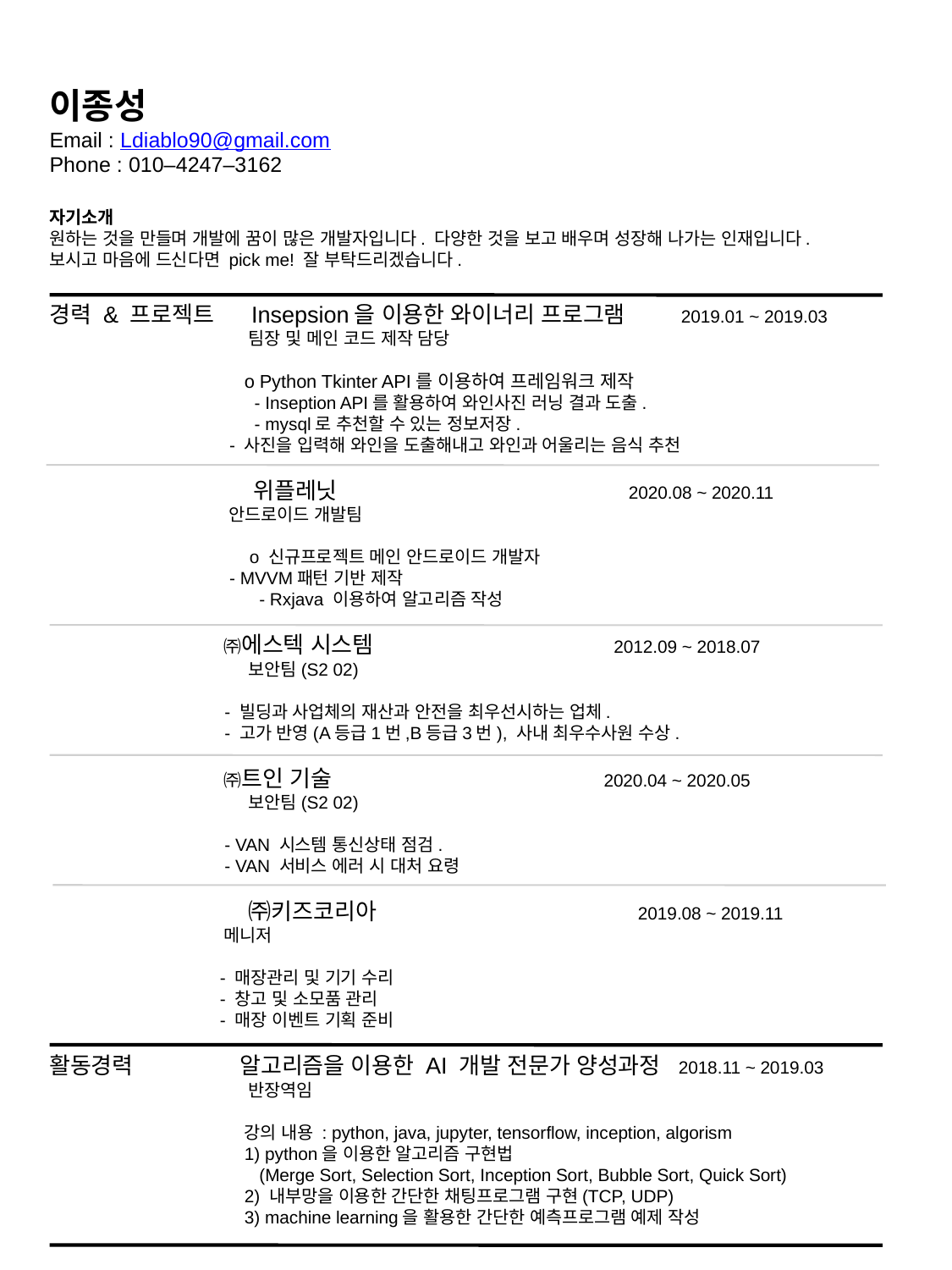

이종성
Email : Ldiablo90@gmail.com
Phone : 010–4247–3162

자기소개
원하는 것을 만들며 개발에 꿈이 많은 개발자입니다. 다양한 것을 보고 배우며 성장해 나가는 인재입니다.
보시고 마음에 드신다면 pick me! 잘 부탁드리겠습니다.

경력 & 프로젝트     Insepsion을 이용한 와이너리 프로그램        2019.01 ~ 2019.03
	              팀장 및 메인 코드 제작 담당

	              ο Python Tkinter API를 이용하여 프레임워크 제작
	                - Inseption API를 활용하여 와인사진 러닝 결과 도출.
	                - mysql로 추천할 수 있는 정보저장.
                                     - 사진을 입력해 와인을 도출해내고 와인과 어울리는 음식 추천

	               위플레닛                                                           2020.08 ~ 2020.11
                                    안드로이드 개발팀

	               ο 신규프로젝트 메인 안드로이드 개발자
                                     - MVVM패턴 기반 제작
	                 - Rxjava 이용하여 알고리즘 작성

                                   ㈜에스텍 시스템                                     2012.09 ~ 2018.07
	              보안팀(S2 02)

                                    - 빌딩과 사업체의 재산과 안전을 최우선시하는 업체.
                                    - 고가 반영(A등급1번,B등급3번), 사내 최우수사원 수상.

                                   ㈜트인 기술                                          2020.04 ~ 2020.05
	              보안팀(S2 02)

                                    - VAN 시스템 통신상태 점검.
                                    - VAN 서비스 에러 시 대처 요령

	              ㈜키즈코리아                                             2019.08 ~ 2019.11
                                   메니저

                                   - 매장관리 및 기기 수리
                                   - 창고 및 소모품 관리
                                   - 매장 이벤트 기획 준비

활동경력	          알고리즘을 이용한 AI 개발 전문가 양성과정  2018.11 ~ 2019.03	              반장역임

	             강의 내용 : python, java, jupyter, tensorflow, inception, algorism
	              1) python을 이용한 알고리즘 구현법
	                 (Merge Sort, Selection Sort, Inception Sort, Bubble Sort, Quick Sort)
	              2) 내부망을 이용한 간단한 채팅프로그램 구현(TCP, UDP)
	              3) machine learning을 활용한 간단한 예측프로그램 예제 작성